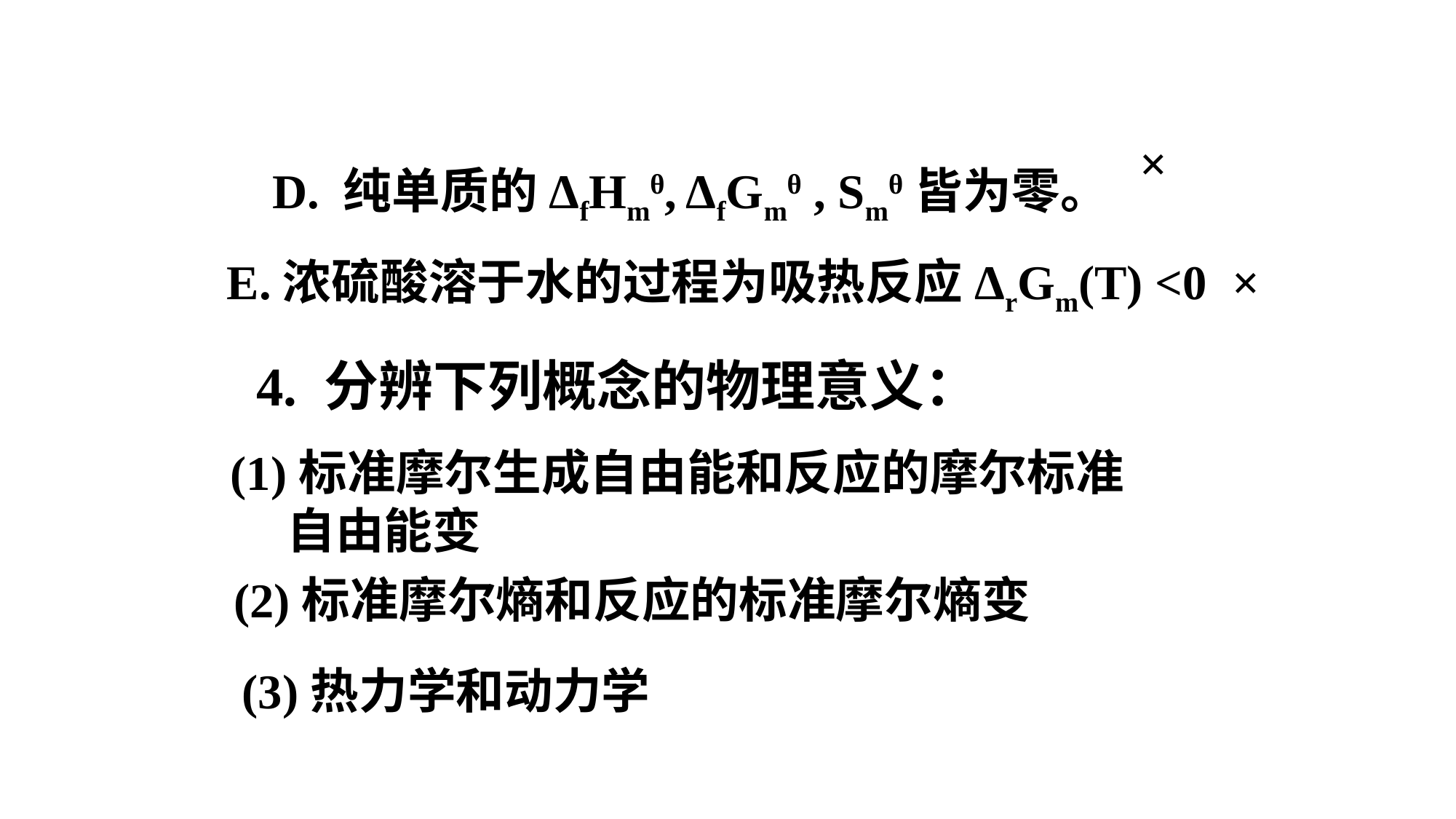

×
D. 纯单质的ΔfHmθ, ΔfGmθ , Smθ皆为零。
E.浓硫酸溶于水的过程为吸热反应ΔrGm(T) <0

×
4. 分辨下列概念的物理意义：

 (1)标准摩尔生成自由能和反应的摩尔标准
     自由能变

(2)标准摩尔熵和反应的标准摩尔熵变
(3)热力学和动力学